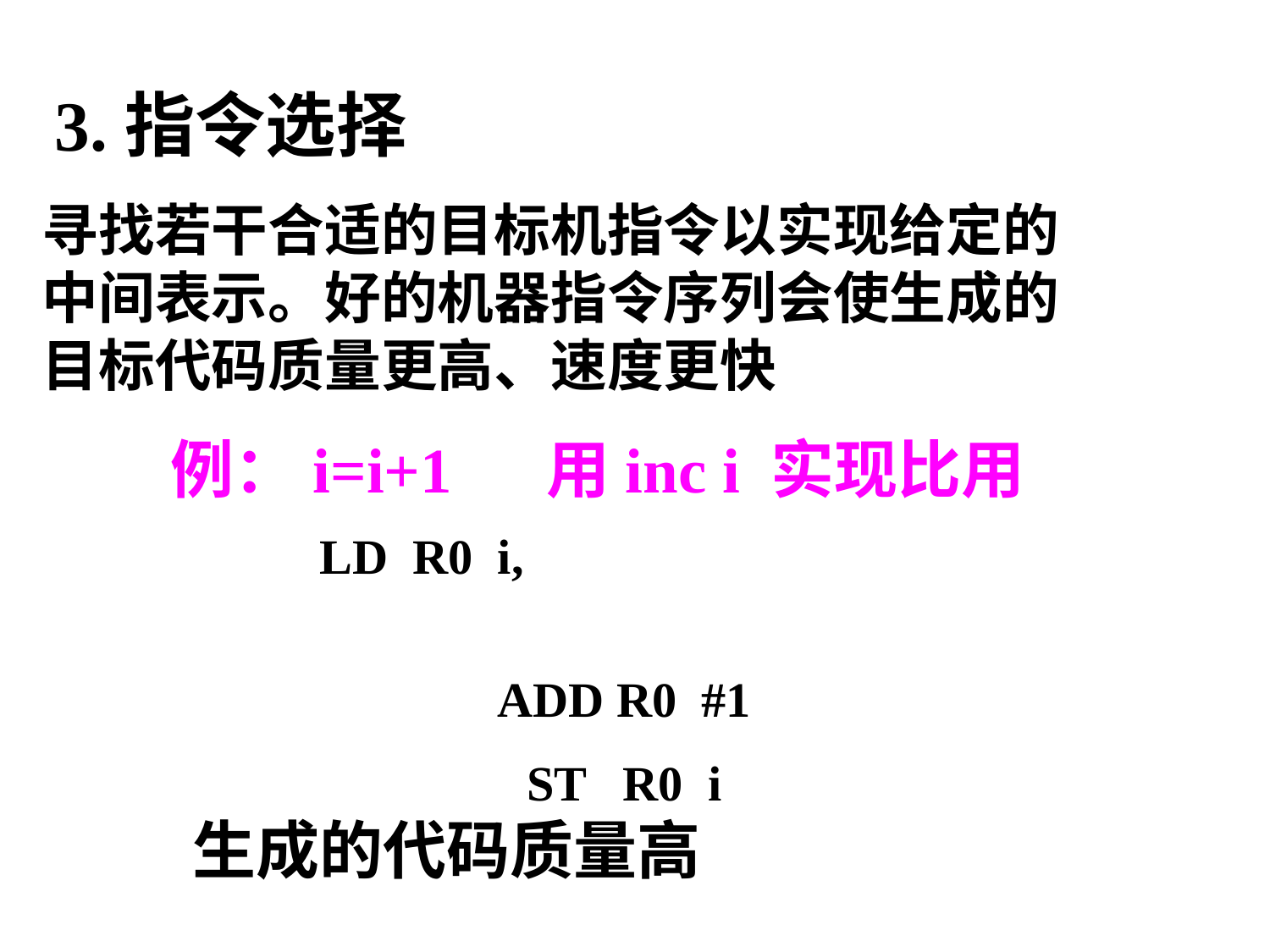

3.指令选择
寻找若干合适的目标机指令以实现给定的中间表示。好的机器指令序列会使生成的目标代码质量更高、速度更快

例：i=i+1     用inc i 实现比用
LD  R0  i,
     ADD R0  #1
ST   R0  i
生成的代码质量高